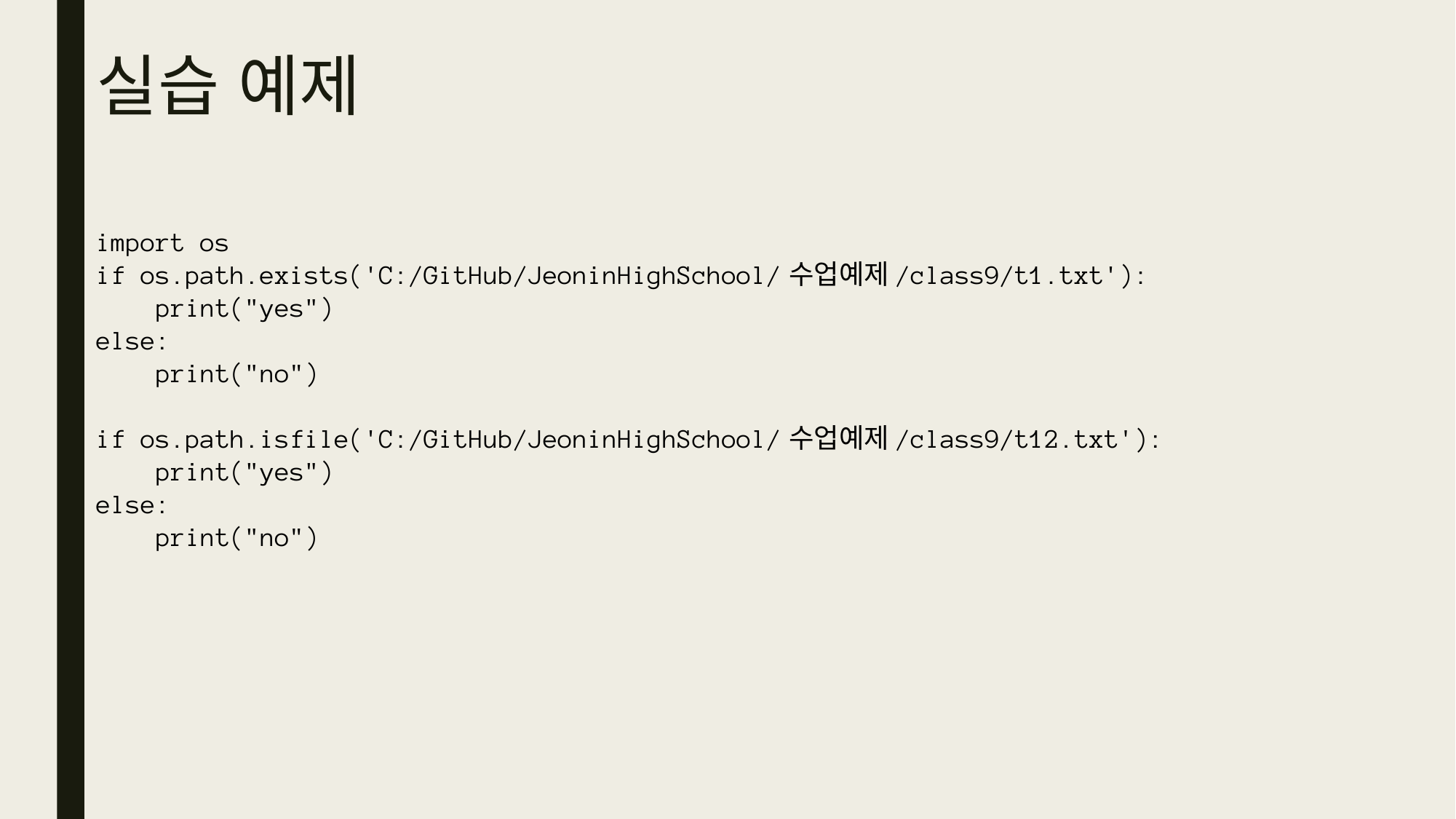

# 실습 예제
import os
if os.path.exists('C:/GitHub/JeoninHighSchool/수업예제/class9/t1.txt'):
    print("yes")
else:
    print("no")

if os.path.isfile('C:/GitHub/JeoninHighSchool/수업예제/class9/t12.txt'):
    print("yes")
else:
    print("no")